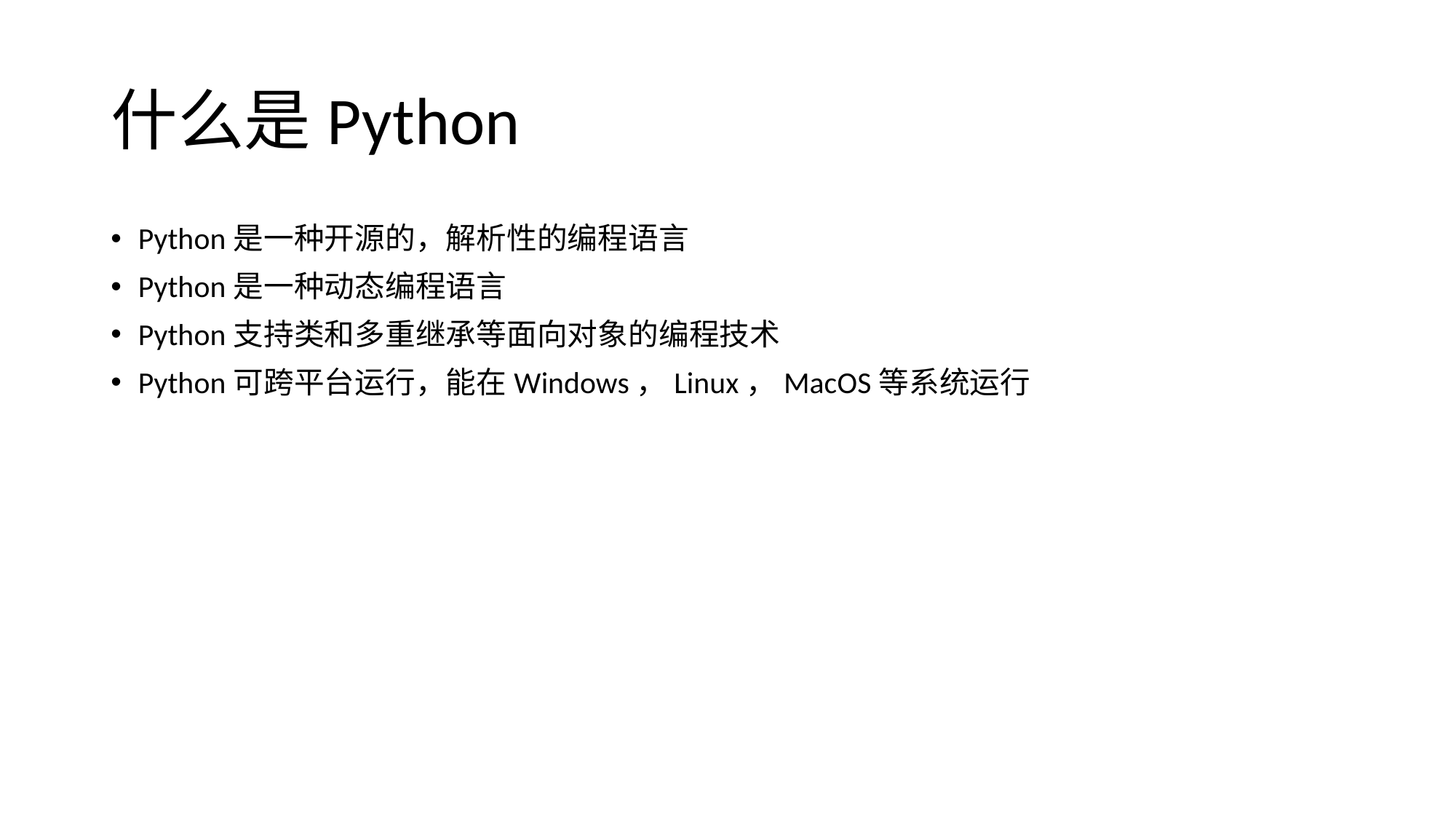

# 什么是Python
Python是一种开源的，解析性的编程语言
Python是一种动态编程语言
Python支持类和多重继承等面向对象的编程技术
Python可跨平台运行，能在Windows，Linux，MacOS等系统运行